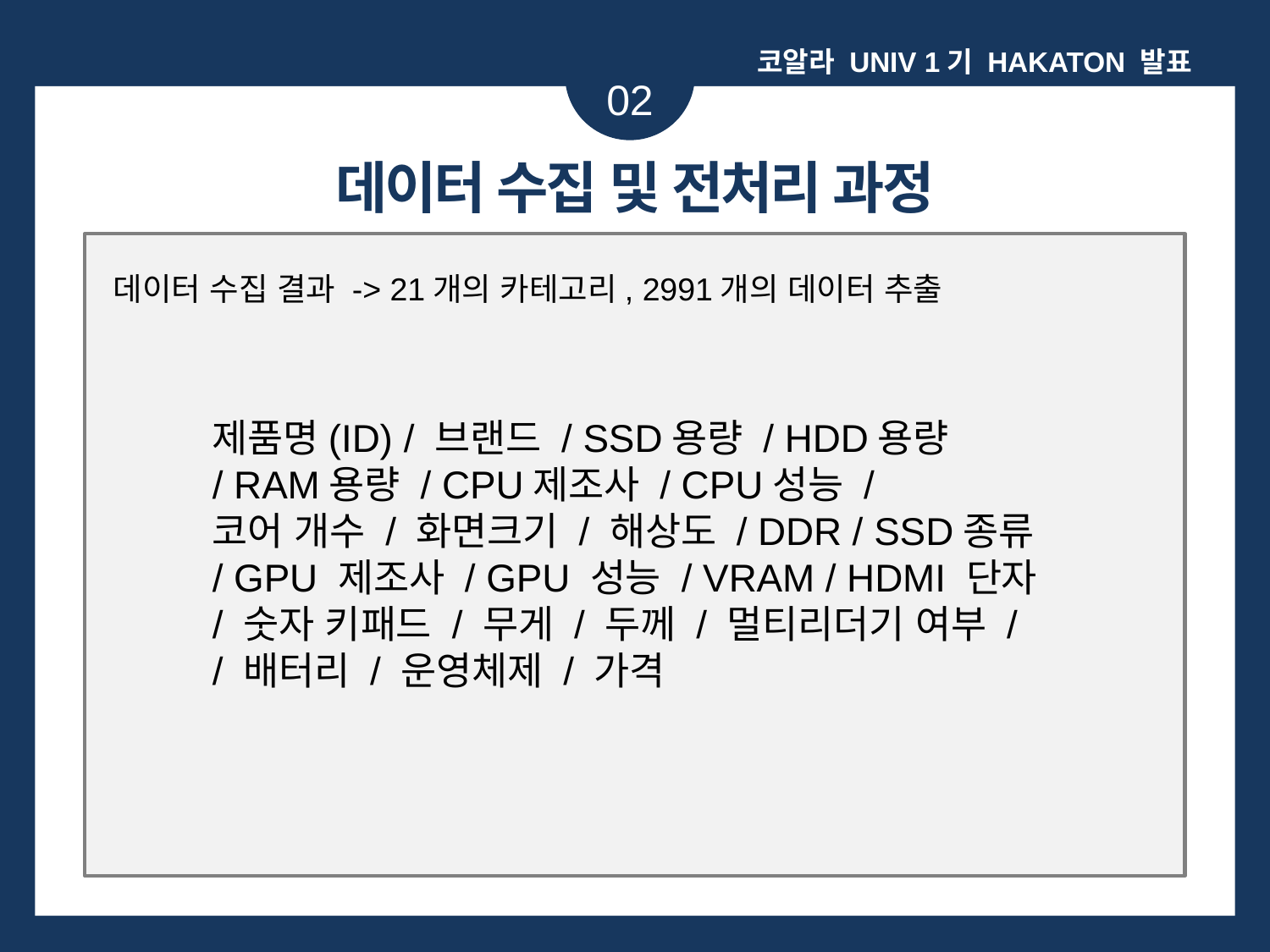

코알라 UNIV 1기 HAKATON 발표
02

데이터 수집 및 전처리 과정

데이터 수집 결과 -> 21개의 카테고리, 2991개의 데이터 추출

제품명(ID) / 브랜드 / SSD용량 / HDD용량
/ RAM용량 / CPU제조사 / CPU성능 /
코어 개수 / 화면크기 / 해상도 / DDR / SSD종류
/ GPU 제조사 / GPU 성능 / VRAM / HDMI 단자
/ 숫자 키패드 / 무게 / 두께 / 멀티리더기 여부 /
/ 배터리 / 운영체제 / 가격